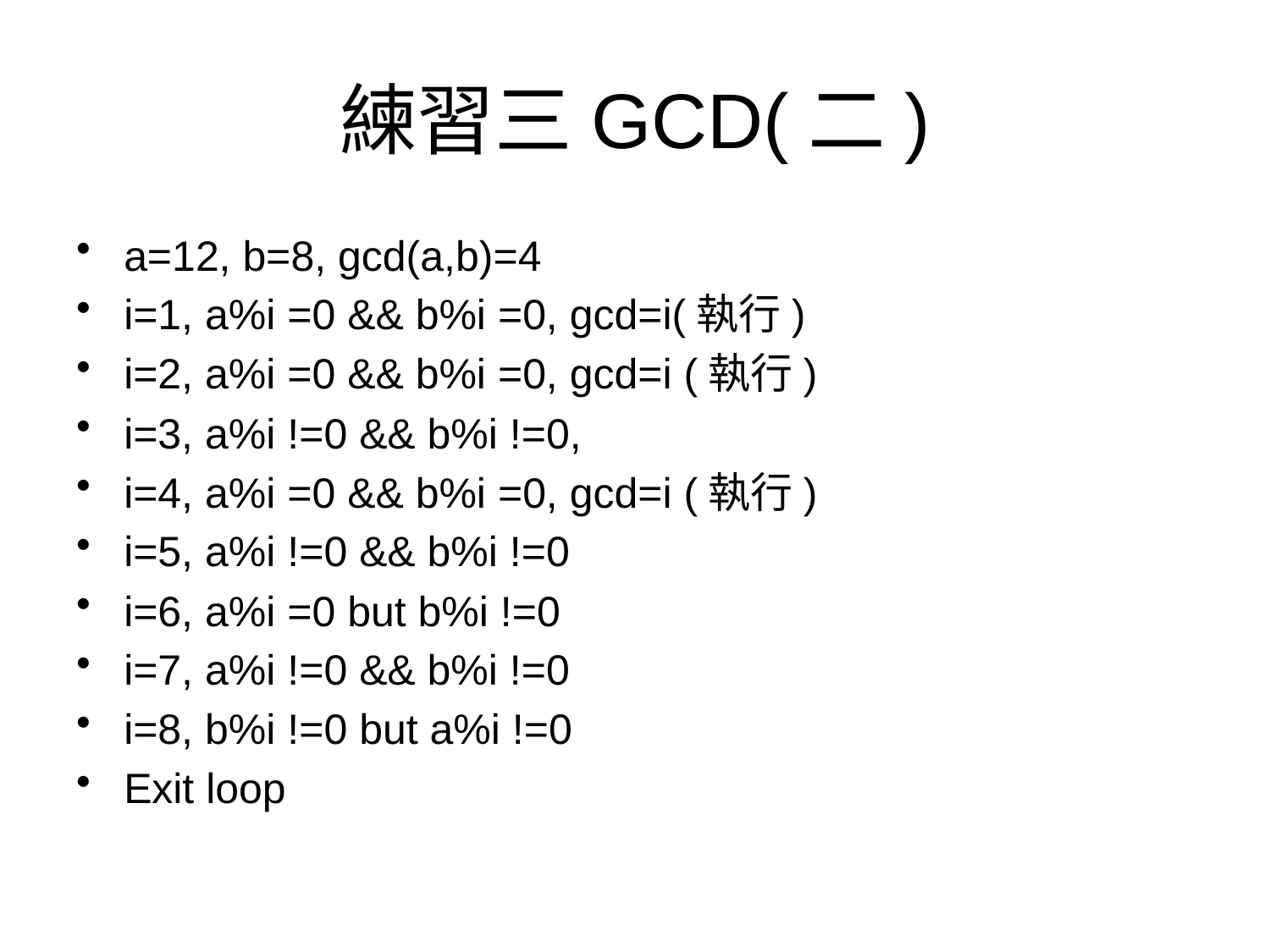

# 練習三GCD(二)
a=12, b=8, gcd(a,b)=4
i=1, a%i =0 && b%i =0, gcd=i(執行)
i=2, a%i =0 && b%i =0, gcd=i (執行)
i=3, a%i !=0 && b%i !=0,
i=4, a%i =0 && b%i =0, gcd=i (執行)
i=5, a%i !=0 && b%i !=0
i=6, a%i =0 but b%i !=0
i=7, a%i !=0 && b%i !=0
i=8, b%i !=0 but a%i !=0
Exit loop